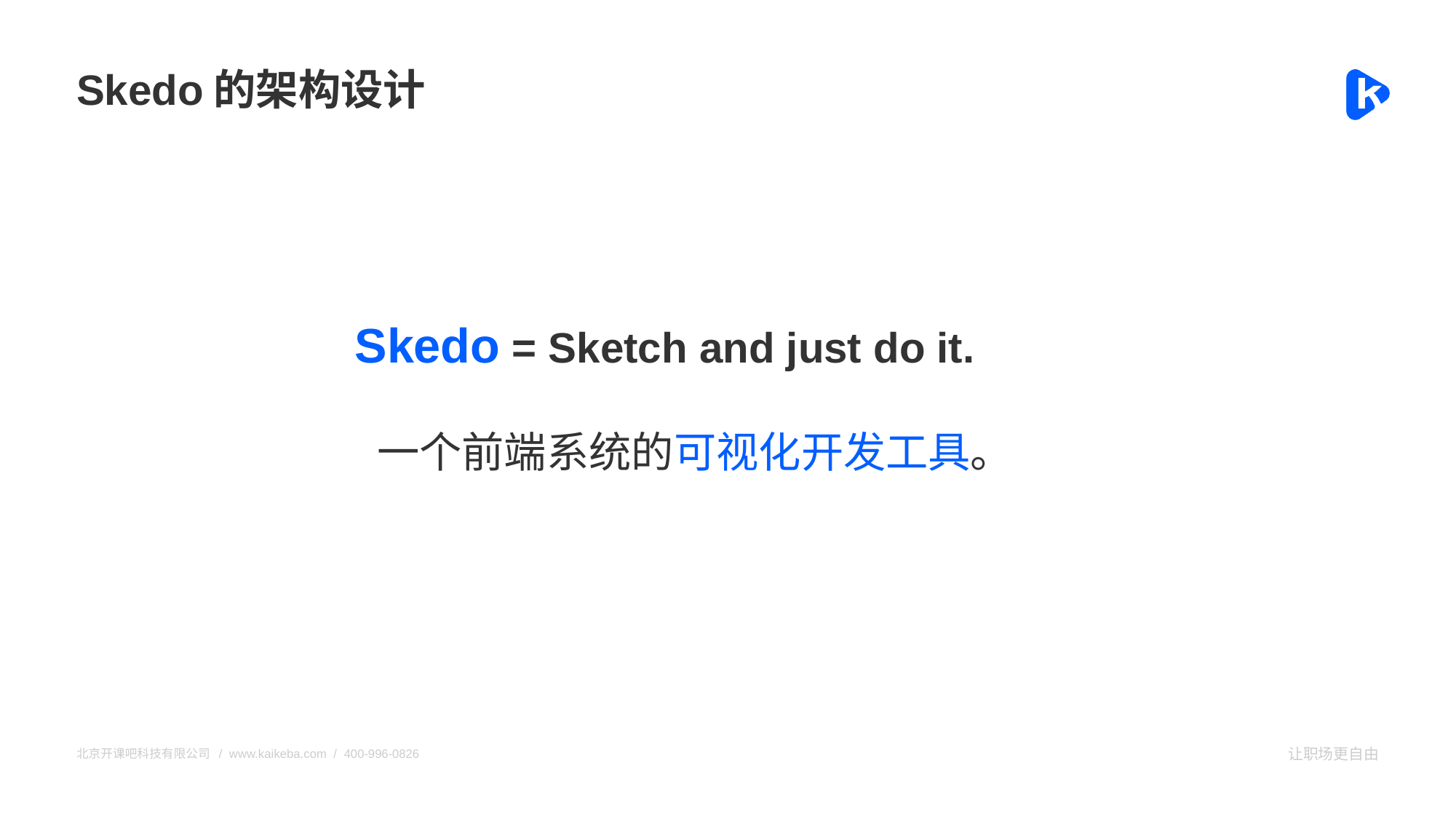

Skedo的架构设计
Skedo = Sketch and just do it.
一个前端系统的可视化开发工具。